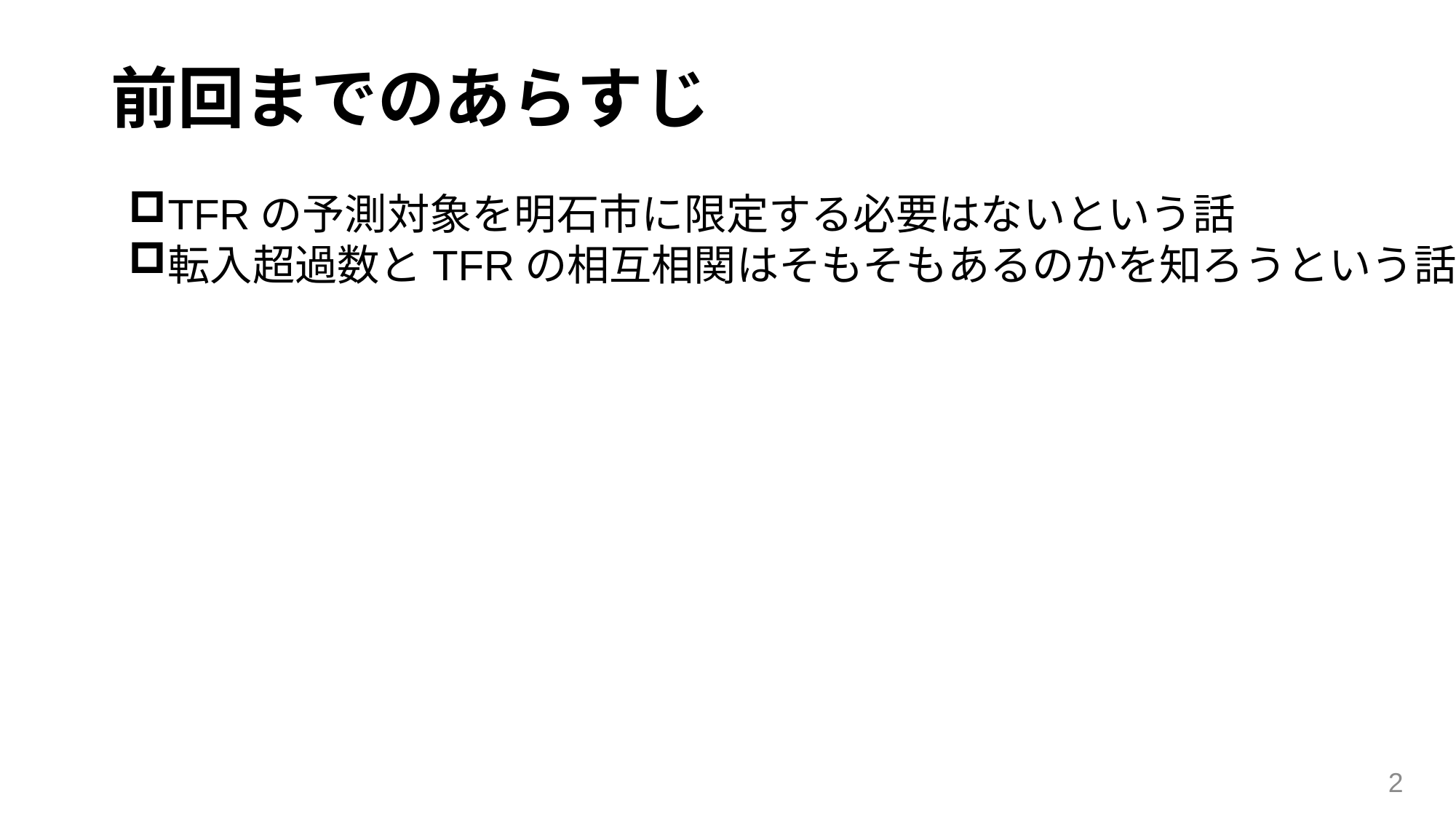

# 前回までのあらすじ
TFRの予測対象を明石市に限定する必要はないという話
転入超過数とTFRの相互相関はそもそもあるのかを知ろうという話
2